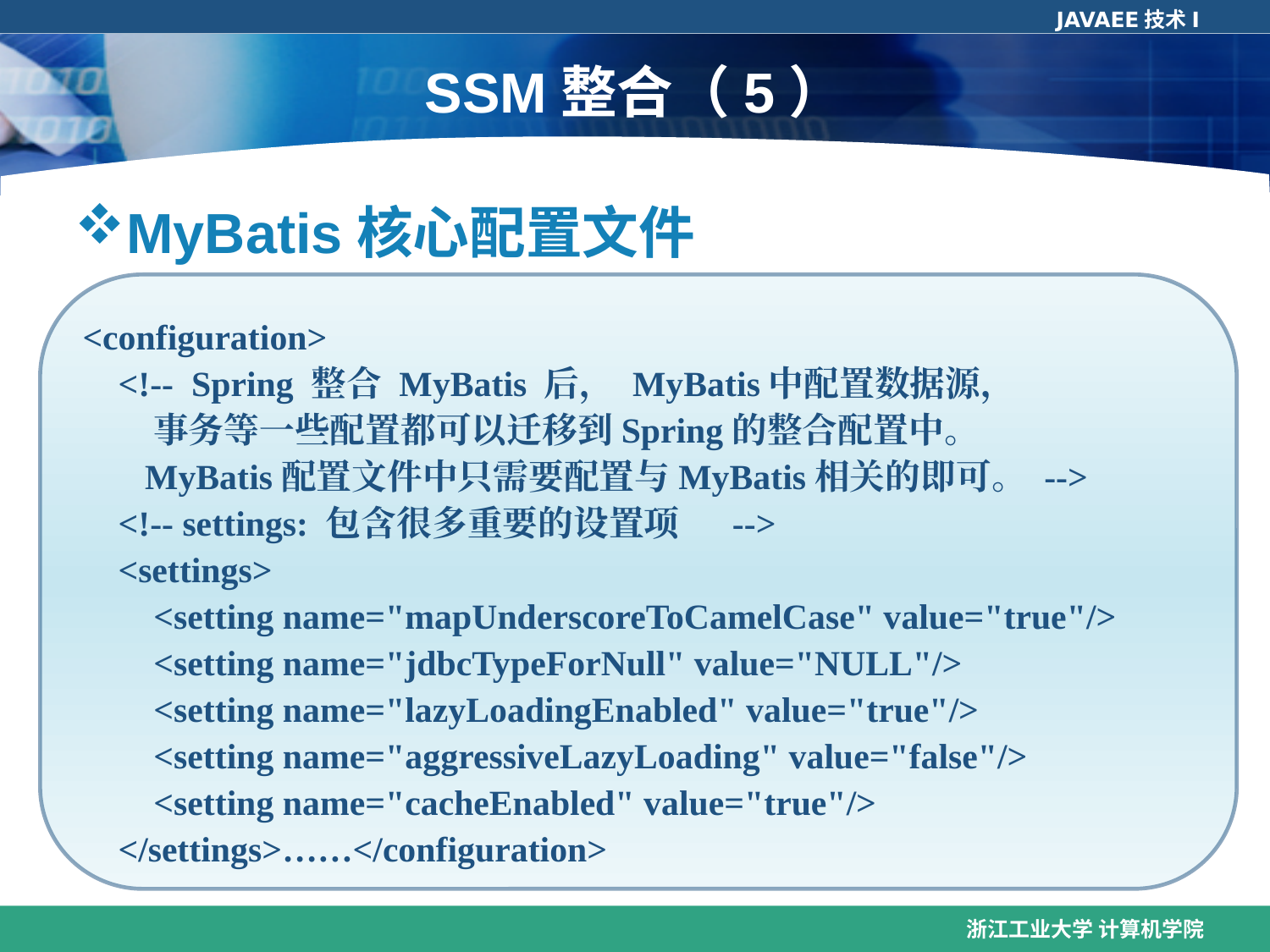

# SSM整合（5）
MyBatis核心配置文件
<configuration>
    <!--  Spring 整合 MyBatis 后， MyBatis中配置数据源，
       事务等一些配置都可以迁移到Spring的整合配置中。
       MyBatis配置文件中只需要配置与MyBatis相关的即可。 -->
    <!-- settings: 包含很多重要的设置项     -->
    <settings>
        <setting name="mapUnderscoreToCamelCase" value="true"/>
        <setting name="jdbcTypeForNull" value="NULL"/>
        <setting name="lazyLoadingEnabled" value="true"/>
        <setting name="aggressiveLazyLoading" value="false"/>
        <setting name="cacheEnabled" value="true"/>
    </settings>……</configuration>